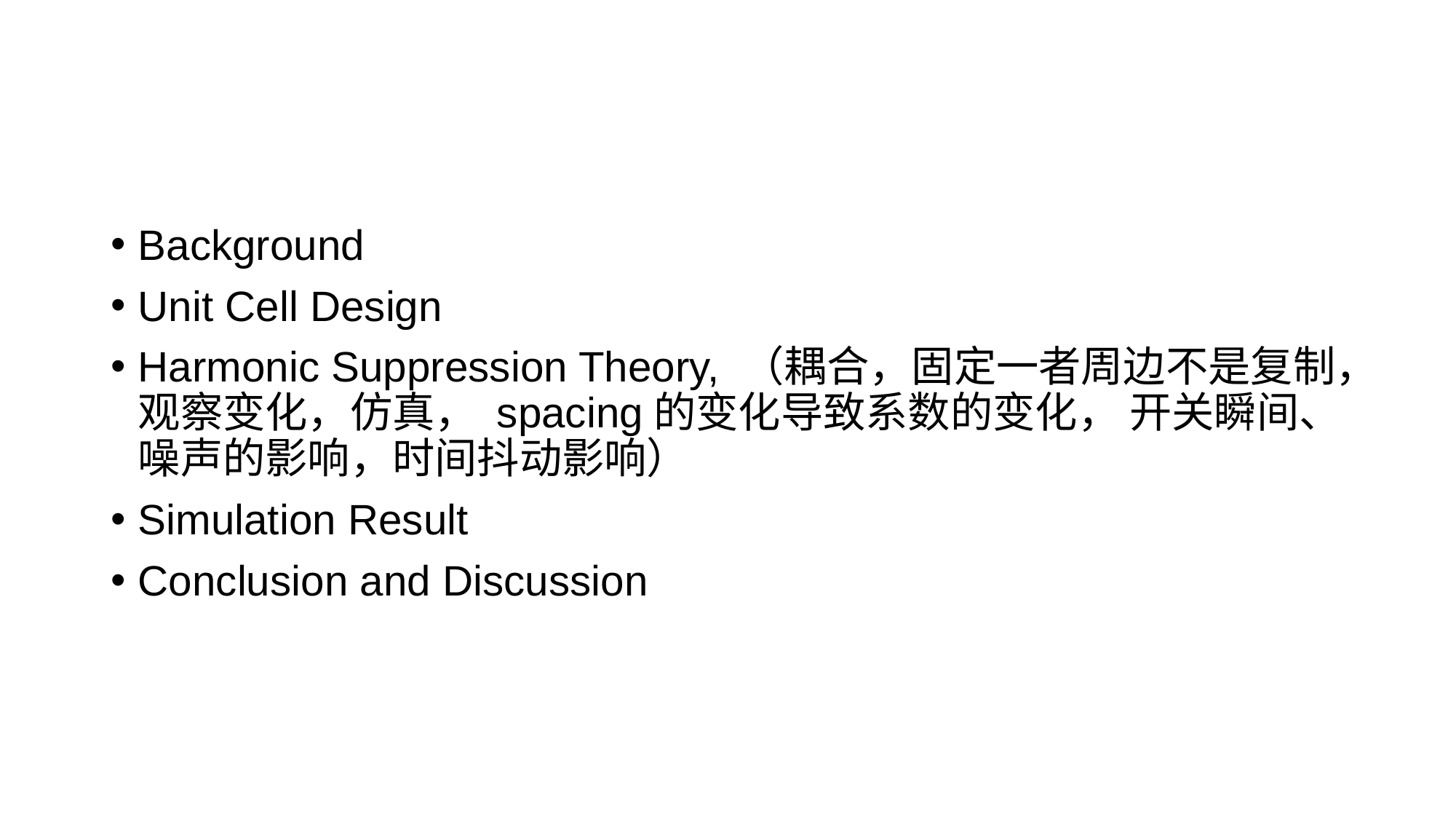

#
Background
Unit Cell Design
Harmonic Suppression Theory, （耦合，固定一者周边不是复制，观察变化，仿真， spacing的变化导致系数的变化， 开关瞬间、噪声的影响，时间抖动影响）
Simulation Result
Conclusion and Discussion